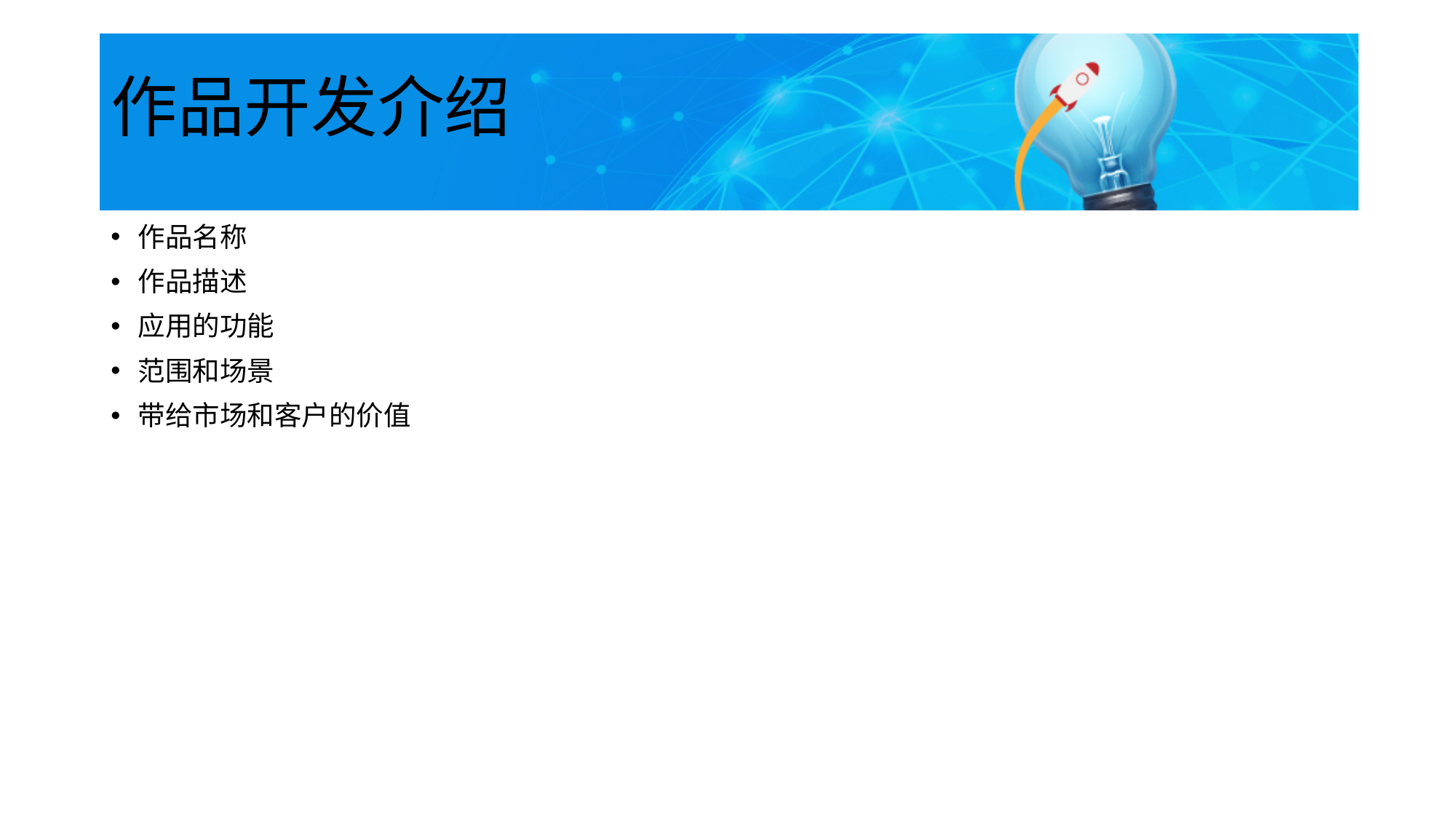

# 作品开发介绍
作品名称
作品描述
应用的功能
范围和场景
带给市场和客户的价值